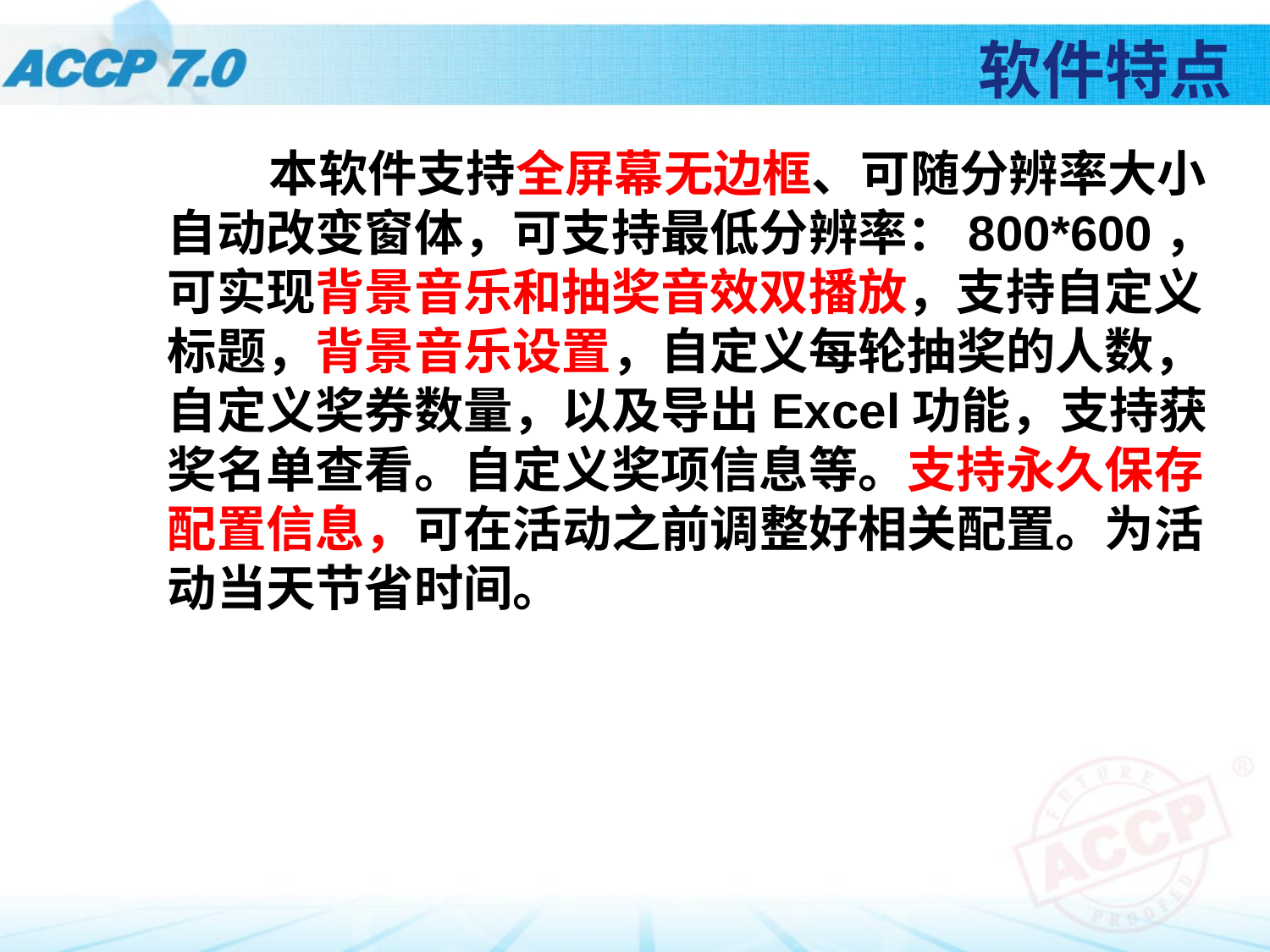

# 软件特点
        本软件支持全屏幕无边框、可随分辨率大小自动改变窗体，可支持最低分辨率：800*600，可实现背景音乐和抽奖音效双播放，支持自定义标题，背景音乐设置，自定义每轮抽奖的人数，自定义奖券数量，以及导出Excel功能，支持获奖名单查看。自定义奖项信息等。支持永久保存配置信息，可在活动之前调整好相关配置。为活动当天节省时间。